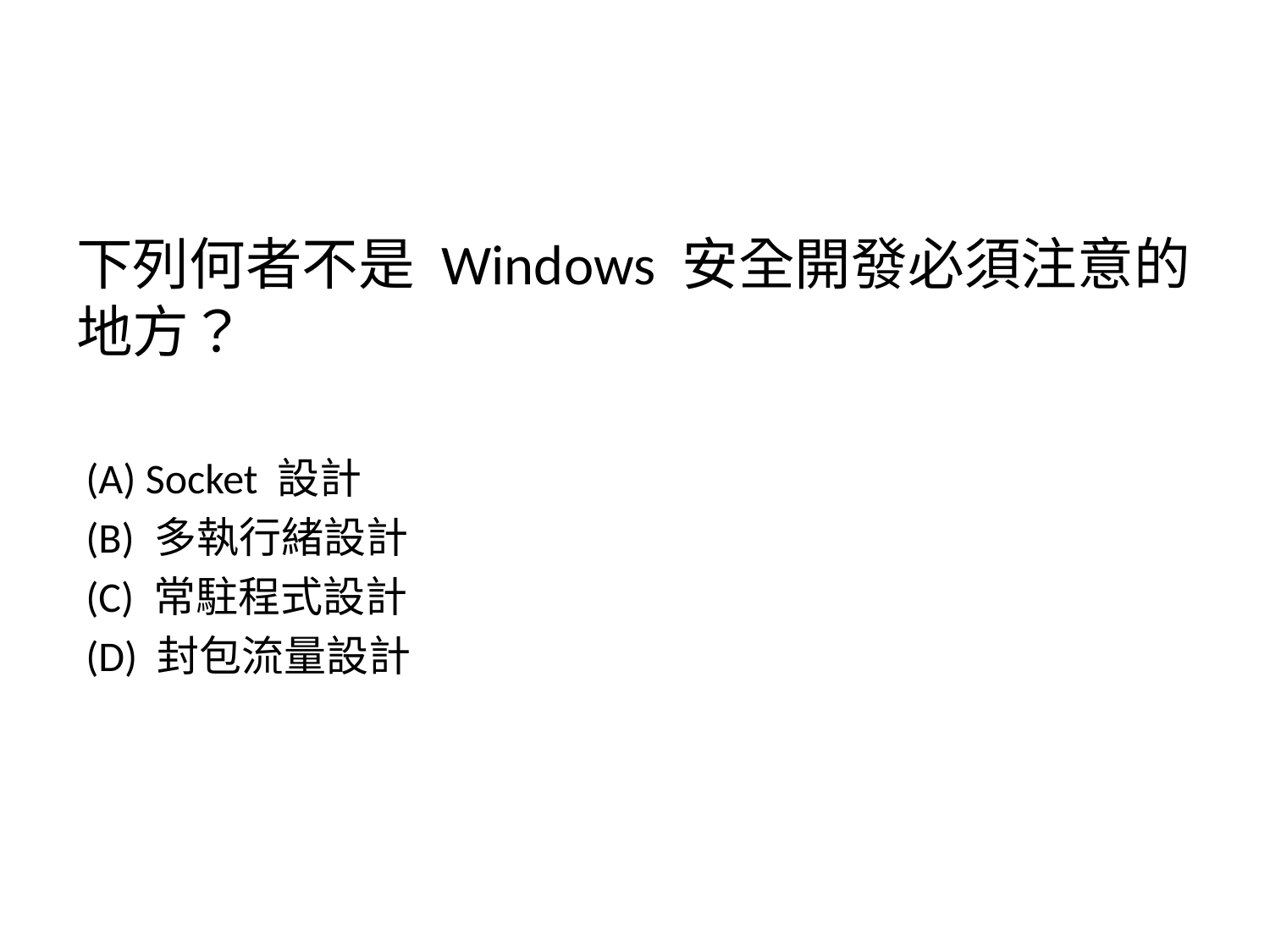

下列何者不是 Windows 安全開發必須注意的地方？

 (A) Socket 設計
 (B) 多執行緒設計
 (C) 常駐程式設計
 (D) 封包流量設計